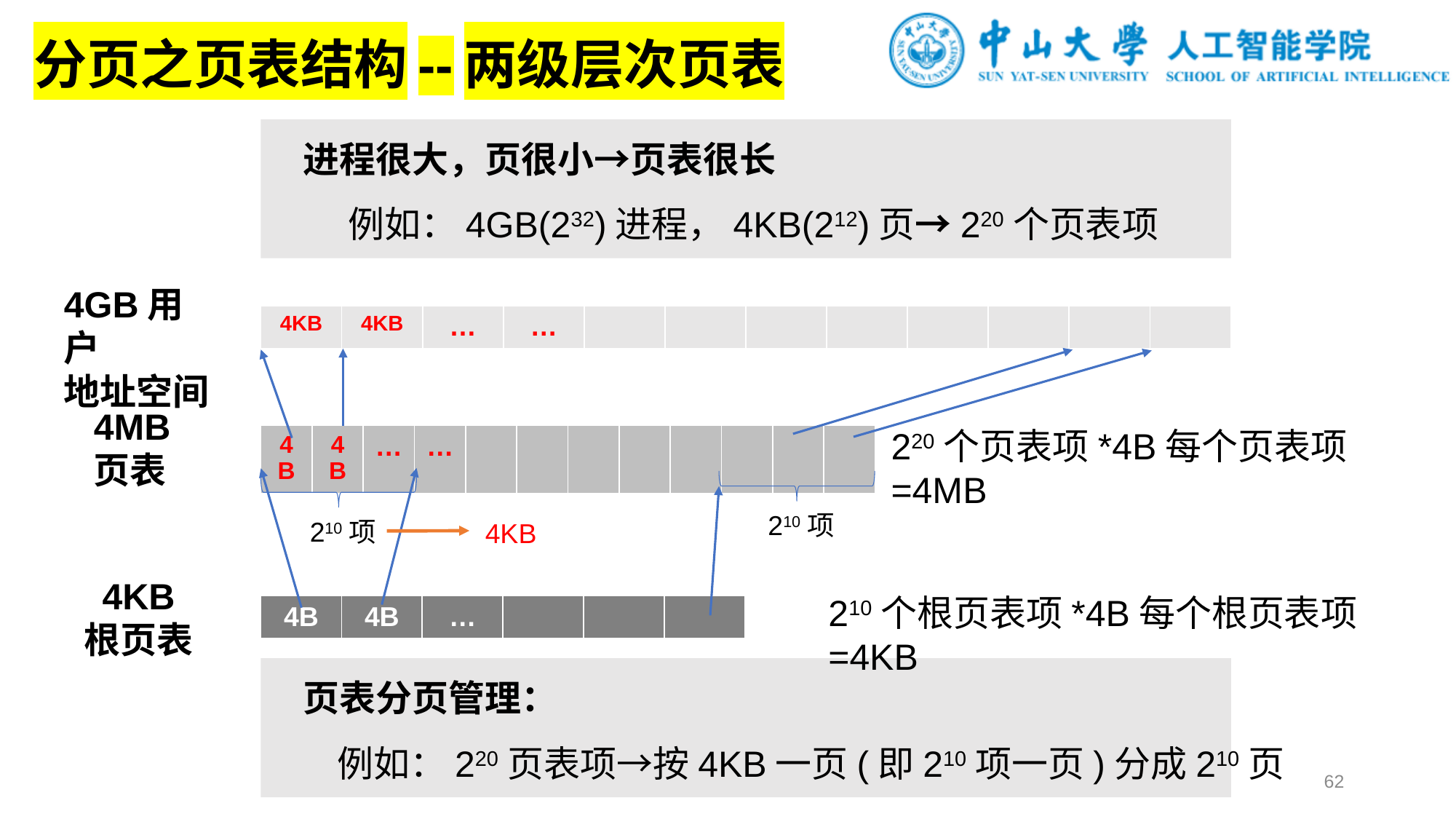

分页之页表结构--两级层次页表

进程很大，页很小→页表很长
例如：4GB(232)进程，4KB(212)页→220个页表项
4GB用户
地址空间
| 4KB | 4KB | … | … |  |  |  |  |  |  |  |  |
| --- | --- | --- | --- | --- | --- | --- | --- | --- | --- | --- | --- |
4MB
页表

220个页表项*4B每个页表项=4MB
| 4B | 4B | … | … |  |  |  |  |  |  |  |  |
| --- | --- | --- | --- | --- | --- | --- | --- | --- | --- | --- | --- |
210项
210项
4KB
4KB
根页表
210个根页表项*4B每个根页表项=4KB
| 4B | 4B | … |  |  |  |
| --- | --- | --- | --- | --- | --- |

页表分页管理：
例如：220页表项→按4KB一页(即210项一页)分成210页
62